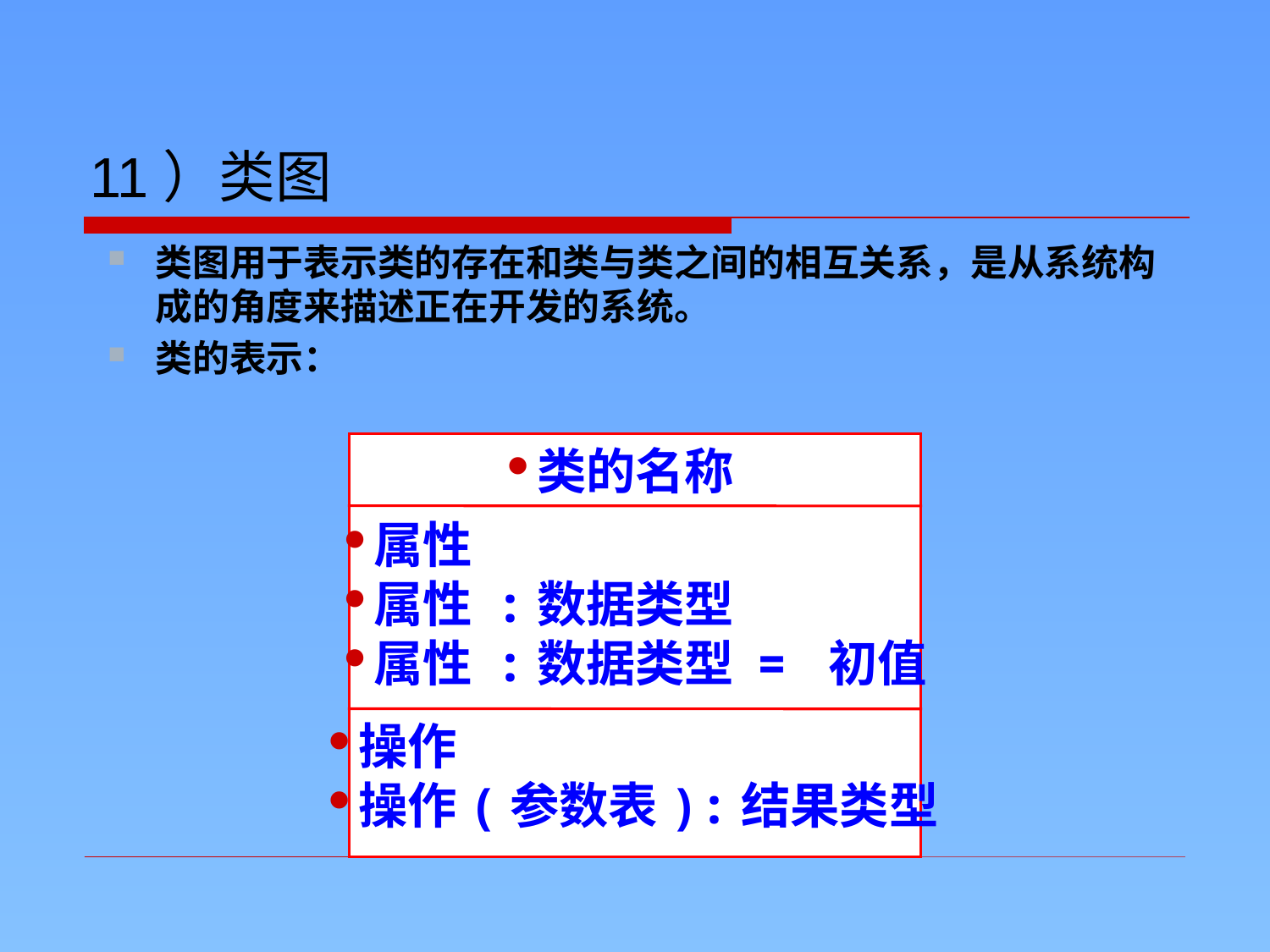

11）类图
类图用于表示类的存在和类与类之间的相互关系，是从系统构成的角度来描述正在开发的系统。
类的表示：

类的名称

属性
属性 :数据类型
属性 :数据类型 = 初值

操作
操作(参数表):结果类型